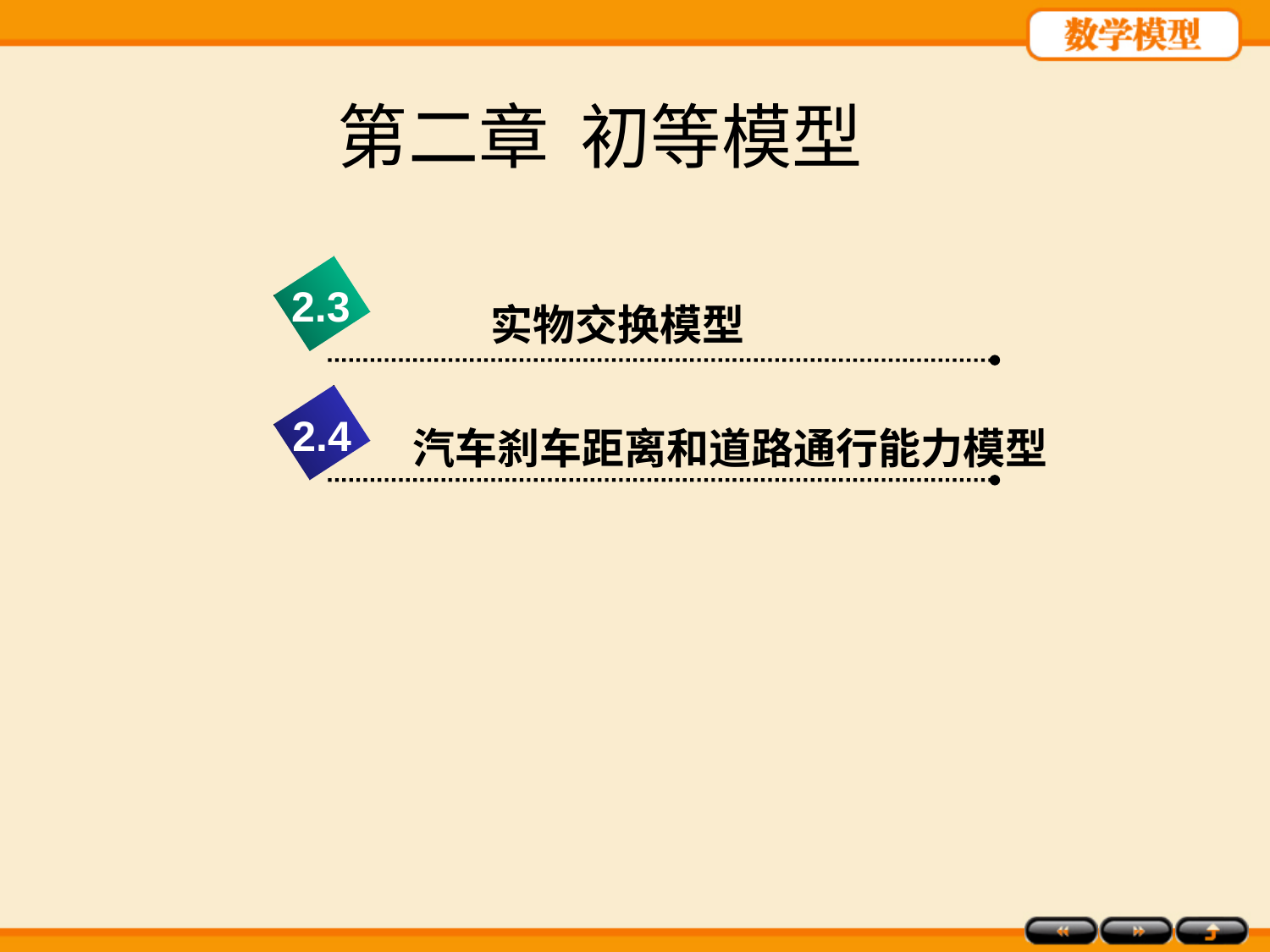

第二章  初等模型

2.3
1
实物交换模型

2.4
汽车刹车距离和道路通行能力模型